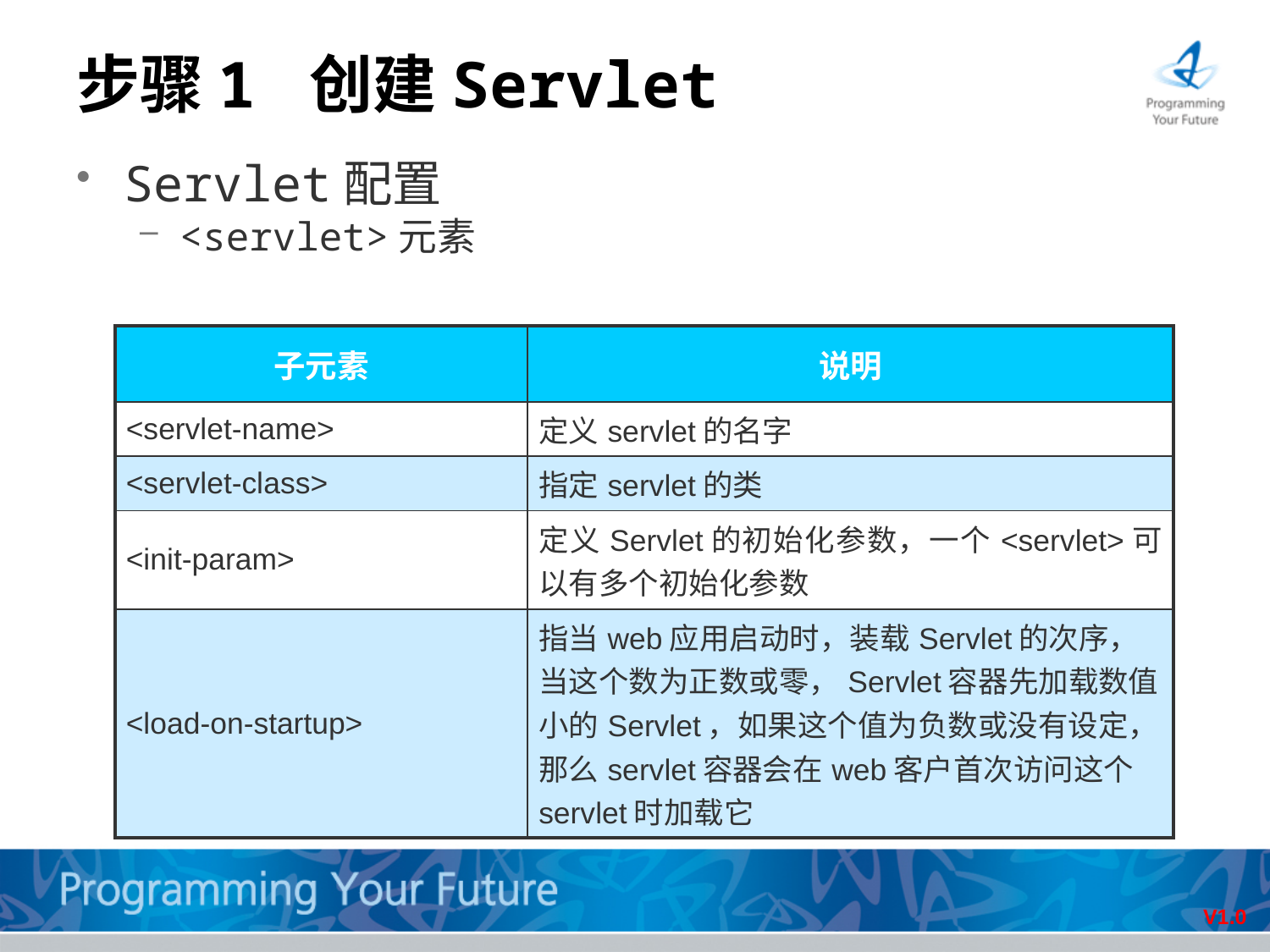

# 步骤1 创建Servlet
Servlet配置
<servlet>元素

| 子元素 | 说明 |
| --- | --- |
| <servlet-name> | 定义servlet的名字 |
| <servlet-class> | 指定servlet的类 |
| <init-param> | 定义Servlet的初始化参数，一个<servlet>可以有多个初始化参数 |
| <load-on-startup> | 指当web应用启动时，装载Servlet的次序，当这个数为正数或零，Servlet容器先加载数值小的Servlet，如果这个值为负数或没有设定，那么servlet容器会在web客户首次访问这个servlet时加载它 |